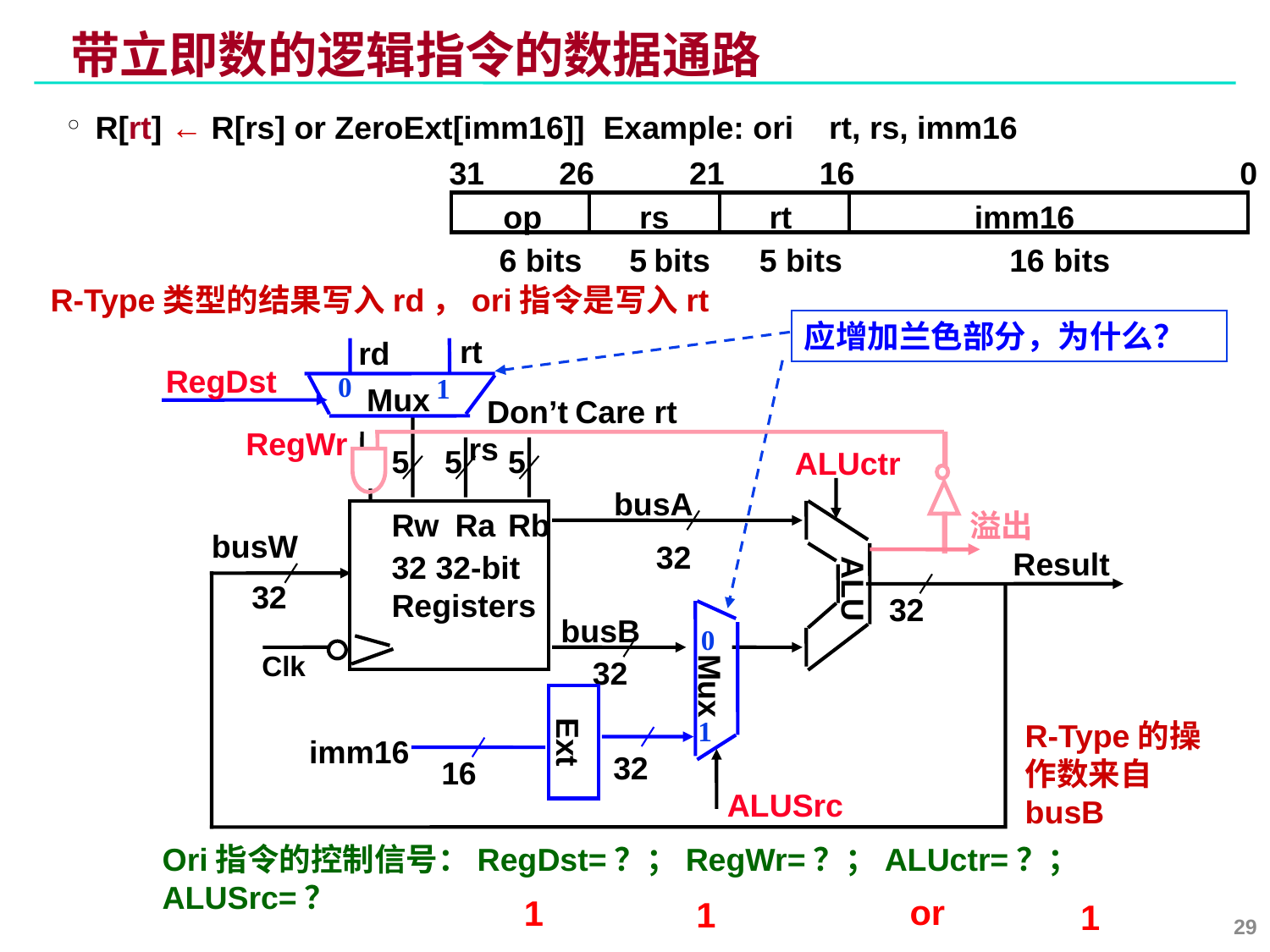

# 带立即数的逻辑指令的数据通路
R[rt] ← R[rs] or ZeroExt[imm16]] 	Example: ori    rt, rs, imm16
31
26
21
16
0
op

rs

rt

imm16

6 bits
5 bits
5 bits
16 bits
R-Type类型的结果写入rd，ori指令是写入rt
应增加兰色部分，为什么？

rt
rd

RegDst

Mux

0
1

Don’t Care rt

RegWr
rs

5
5
5
ALUctr

busA

Rw
Ra
Rb
溢出

busW

32
Result
32 32-bit
Registers

ALU
32

32

imm16

32

Mux
   Ext

16
ALUSrc
0
1
busB

Clk

32

R-Type的操作数来自busB

Ori指令的控制信号：RegDst=？；RegWr=？；ALUctr=？；ALUSrc=？
or
1
1
1
29